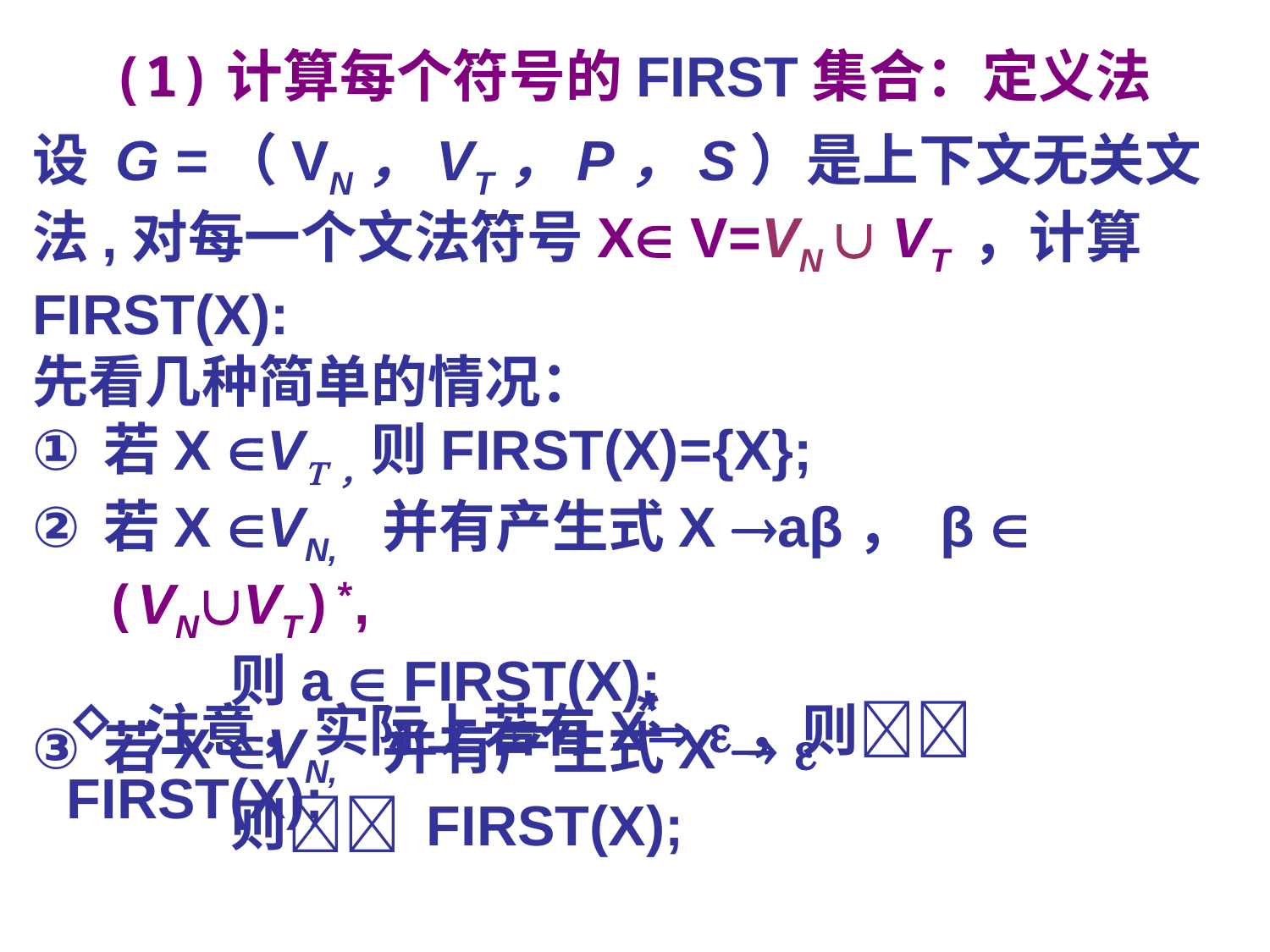

(1)计算每个符号的FIRST集合：定义法

设 G =（VN，VT，P，S）是上下文无关文法,对每一个文法符号X∈ V=VN ∪ VT ，计算FIRST(X):
先看几种简单的情况：
若X ∈VΤ，则FIRST(X)={X};
若X ∈VN,  并有产生式X →aβ， β ∈ (VN∪VT)*,
		则a ∈ FIRST(X);
若X ∈VN,  并有产生式X → ε
		则ε∈ FIRST(X);
*
 注意，实际上若有X⇒ ε，则ε∈ FIRST(X);